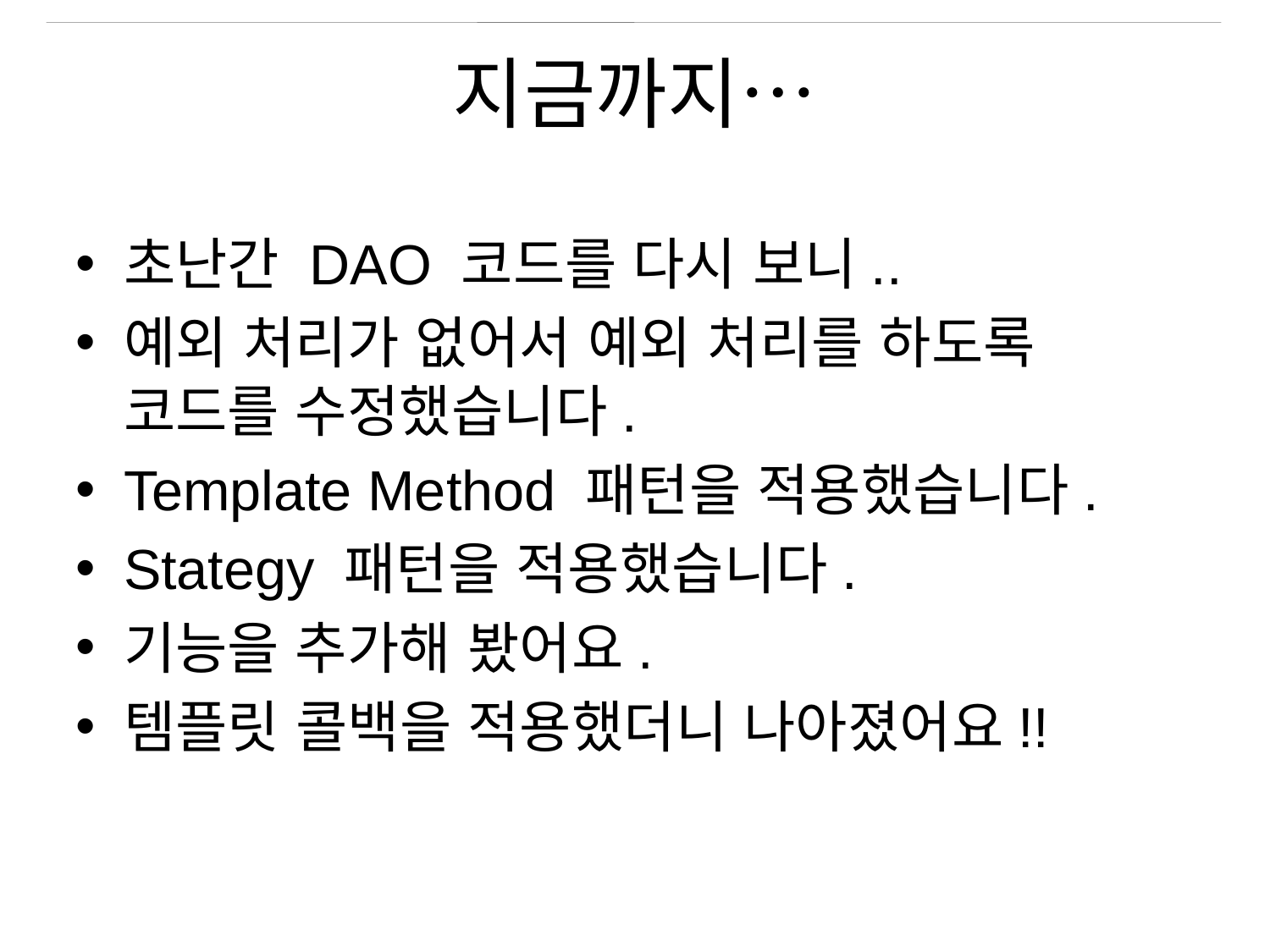

# 지금까지…
초난간 DAO 코드를 다시 보니..
예외 처리가 없어서 예외 처리를 하도록 코드를 수정했습니다.
Template Method 패턴을 적용했습니다.
Stategy 패턴을 적용했습니다.
기능을 추가해 봤어요.
템플릿 콜백을 적용했더니 나아졌어요!!